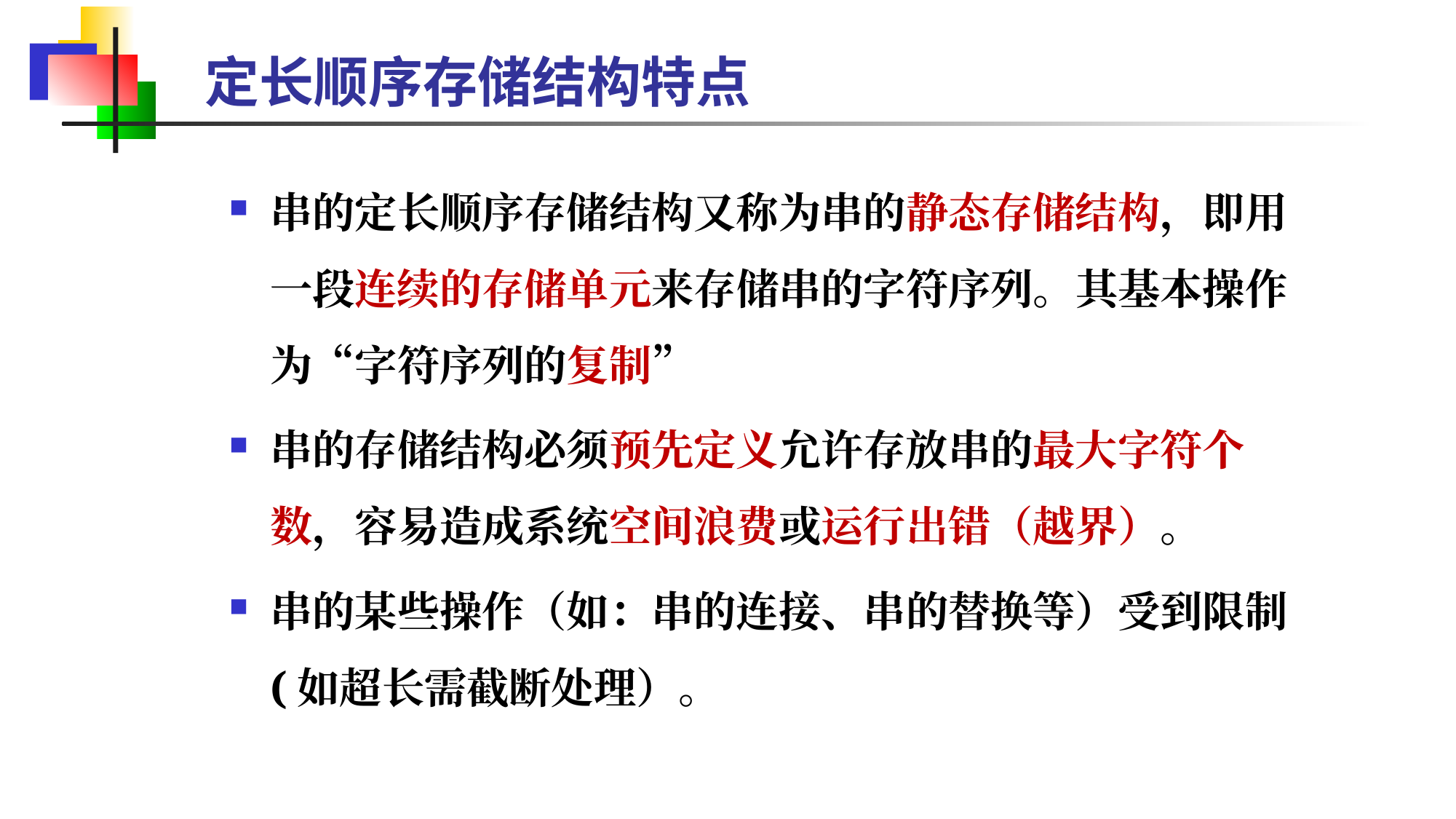

# 定长顺序存储结构特点
串的定长顺序存储结构又称为串的静态存储结构，即用一段连续的存储单元来存储串的字符序列。其基本操作为“字符序列的复制”
串的存储结构必须预先定义允许存放串的最大字符个数，容易造成系统空间浪费或运行出错（越界）。
串的某些操作（如：串的连接、串的替换等）受到限制(如超长需截断处理）。